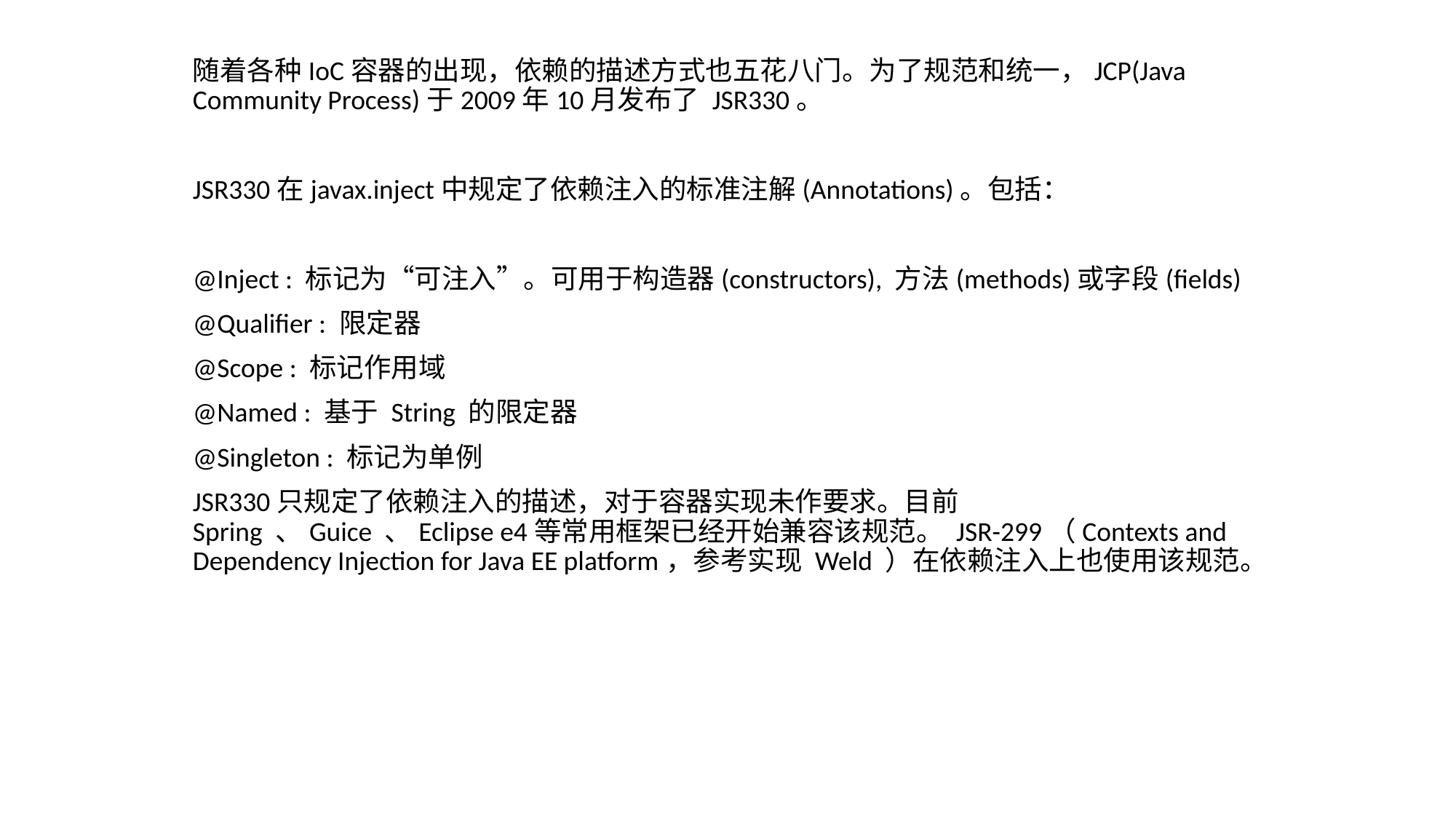

随着各种IoC容器的出现，依赖的描述方式也五花八门。为了规范和统一，JCP(Java Community Process)于2009年10月发布了 JSR330。

JSR330在javax.inject中规定了依赖注入的标准注解(Annotations)。包括：

@Inject : 标记为“可注入”。可用于构造器(constructors), 方法(methods)或字段(fields)
@Qualifier : 限定器
@Scope : 标记作用域
@Named : 基于 String 的限定器
@Singleton : 标记为单例
JSR330只规定了依赖注入的描述，对于容器实现未作要求。目前 Spring 、Guice 、Eclipse e4等常用框架已经开始兼容该规范。 JSR-299（Contexts and Dependency Injection for Java EE platform，参考实现 Weld ）在依赖注入上也使用该规范。